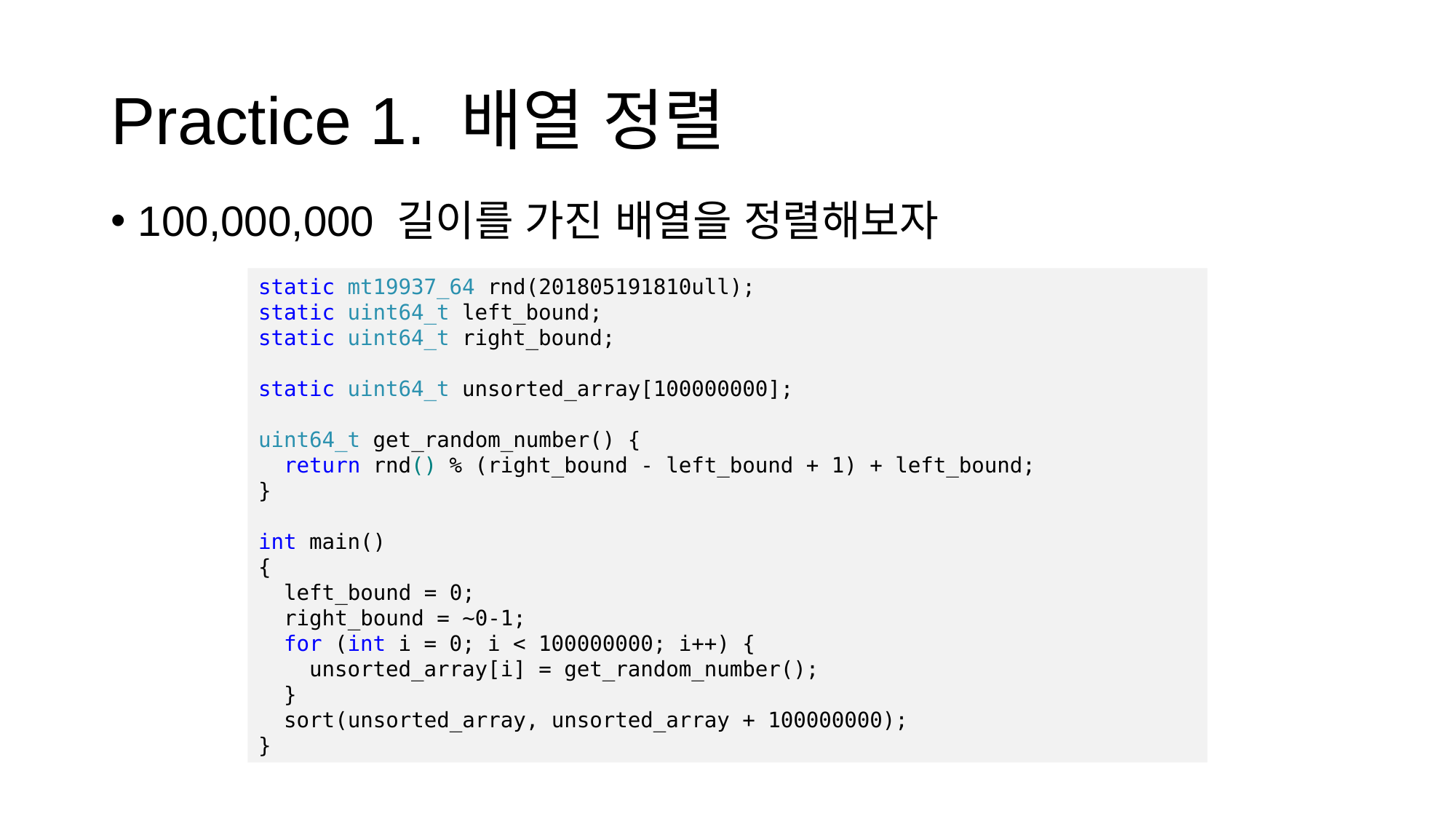

# Practice 1. 배열 정렬
100,000,000 길이를 가진 배열을 정렬해보자
static mt19937_64 rnd(201805191810ull);
static uint64_t left_bound;
static uint64_t right_bound;

static uint64_t unsorted_array[100000000];

uint64_t get_random_number() {
  return rnd() % (right_bound - left_bound + 1) + left_bound;
}

int main()
{
  left_bound = 0;
  right_bound = ~0-1;
  for (int i = 0; i < 100000000; i++) {
    unsorted_array[i] = get_random_number();
  }
  sort(unsorted_array, unsorted_array + 100000000);
}